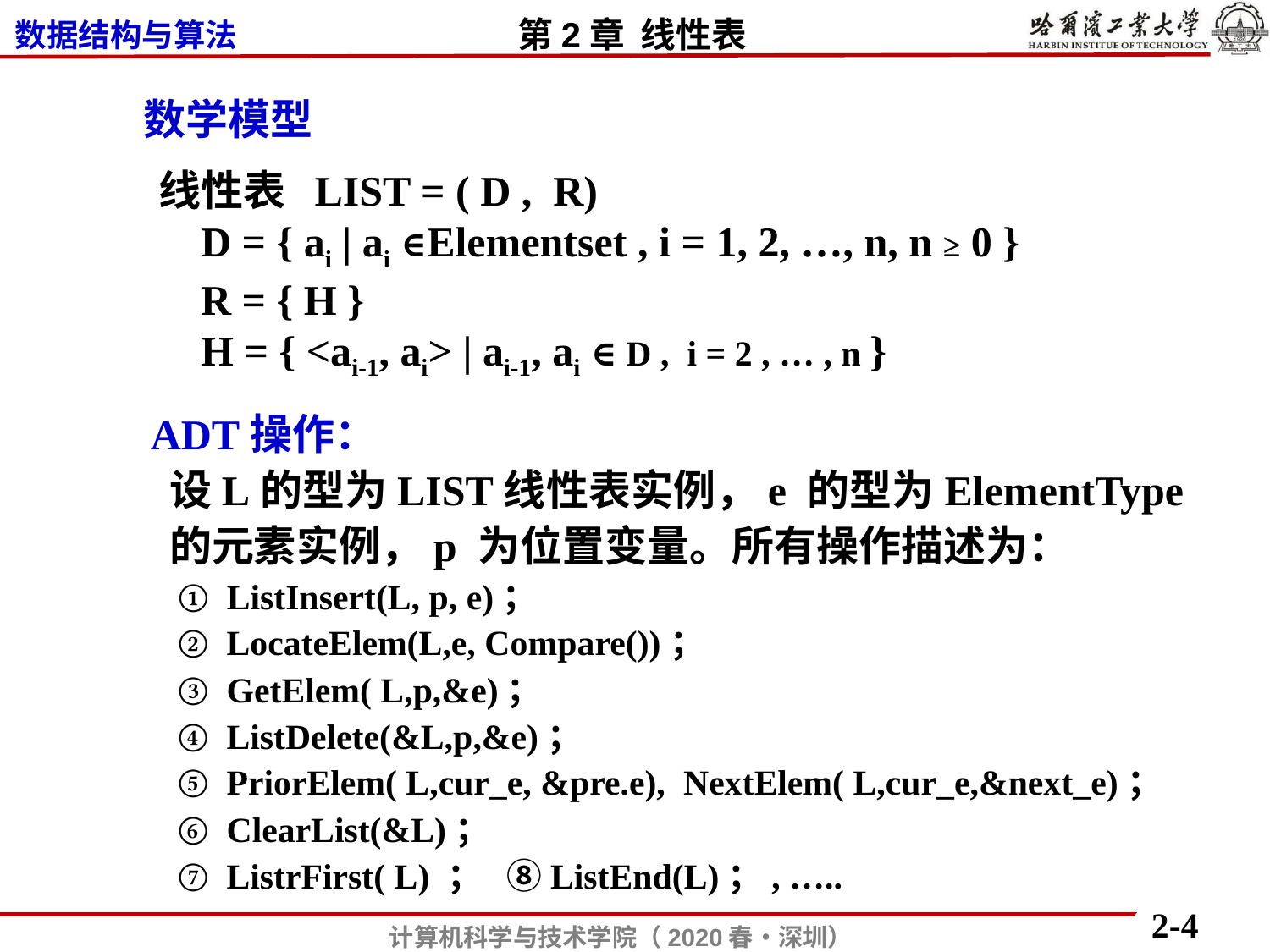

数学模型
线性表  LIST = ( D ,  R)
    D = { ai | ai ∈Elementset , i = 1, 2, …, n, n ≥ 0 }
    R = { H }
    H = { <ai-1, ai> | ai-1, ai ∈ D ,  i = 2 , … , n }
          ADT操作：
            设L的型为LIST线性表实例，e 的型为ElementType
            的元素实例，p 为位置变量。所有操作描述为：
               ①  ListInsert(L, p, e)；
               ②  LocateElem(L,e, Compare())；
               ③  GetElem( L,p,&e)；
               ④  ListDelete(&L,p,&e)；
               ⑤  PriorElem( L,cur_e, &pre.e),  NextElem( L,cur_e,&next_e)；
               ⑥  ClearList(&L)；
               ⑦  ListrFirst( L) ；   ⑧ListEnd(L)；, …..